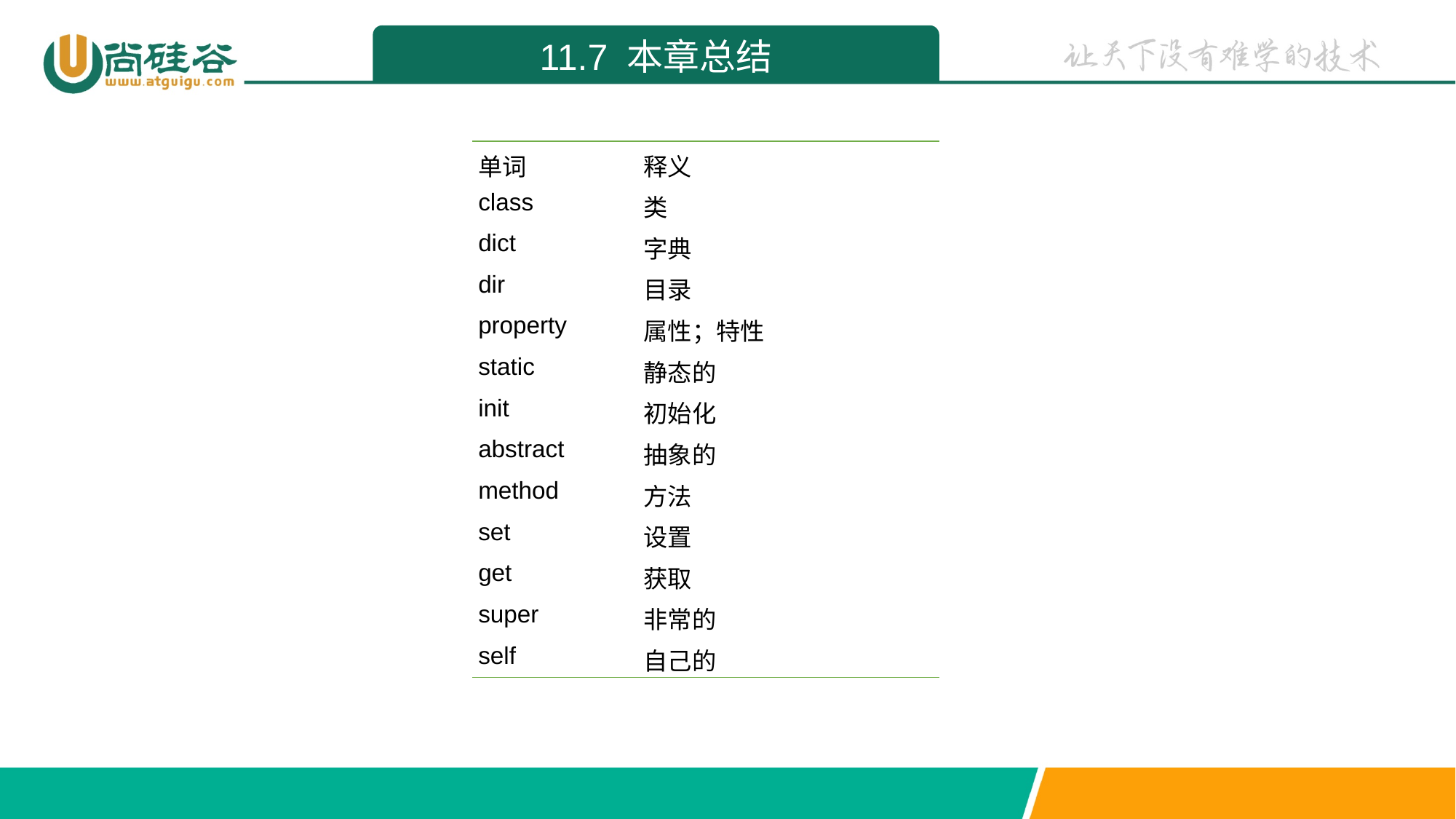

11.7 本章总结
| 单词 | 释义 |
| --- | --- |
| class | 类 |
| dict | 字典 |
| dir | 目录 |
| property | 属性；特性 |
| static | 静态的 |
| init | 初始化 |
| abstract | 抽象的 |
| method | 方法 |
| set | 设置 |
| get | 获取 |
| super | 非常的 |
| self | 自己的 |